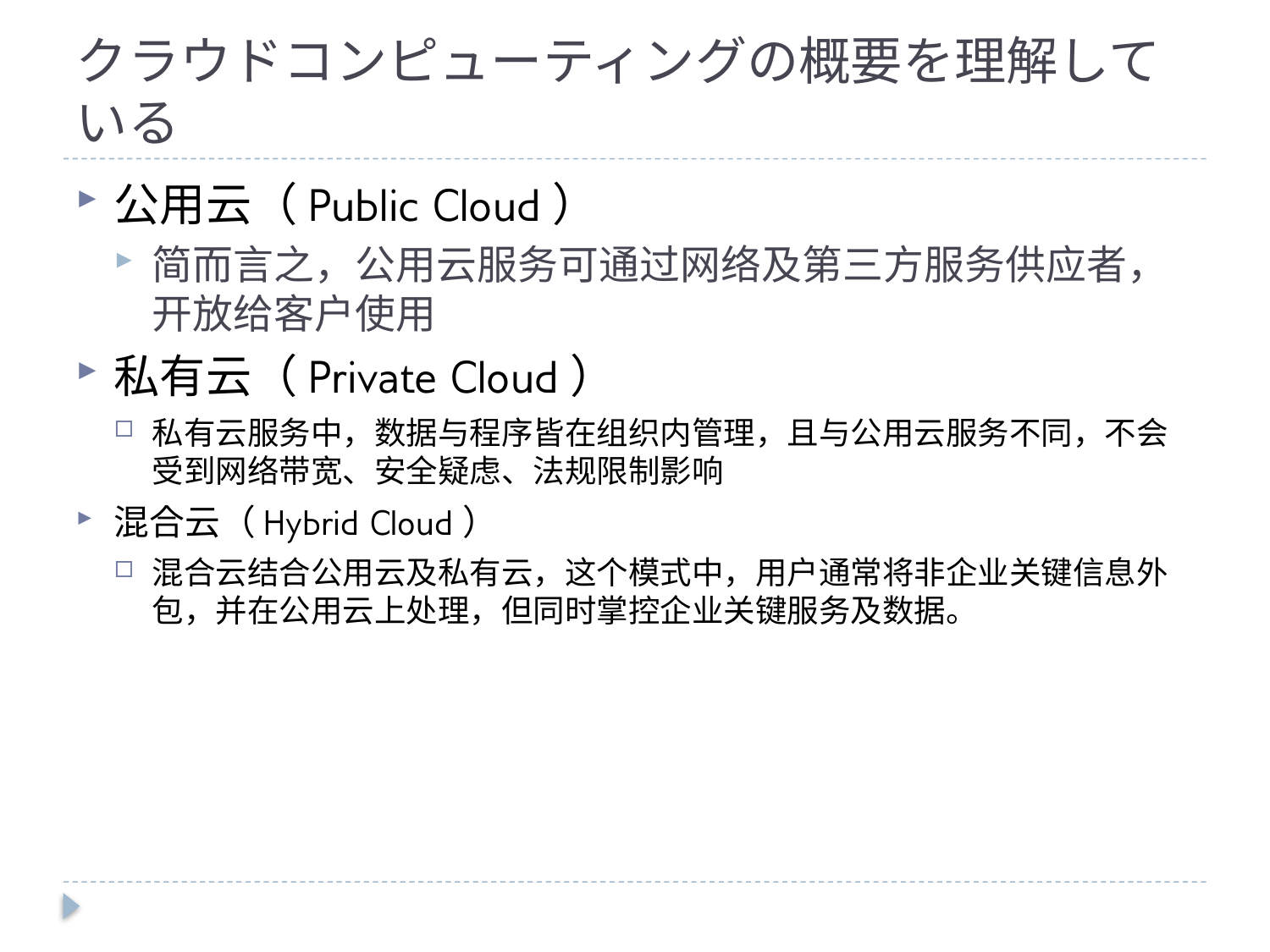

# クラウドコンピューティングの概要を理解している
公用云（Public Cloud）
简而言之，公用云服务可通过网络及第三方服务供应者，开放给客户使用
私有云（Private Cloud）
私有云服务中，数据与程序皆在组织内管理，且与公用云服务不同，不会受到网络带宽、安全疑虑、法规限制影响
混合云（Hybrid Cloud）
混合云结合公用云及私有云，这个模式中，用户通常将非企业关键信息外包，并在公用云上处理，但同时掌控企业关键服务及数据。